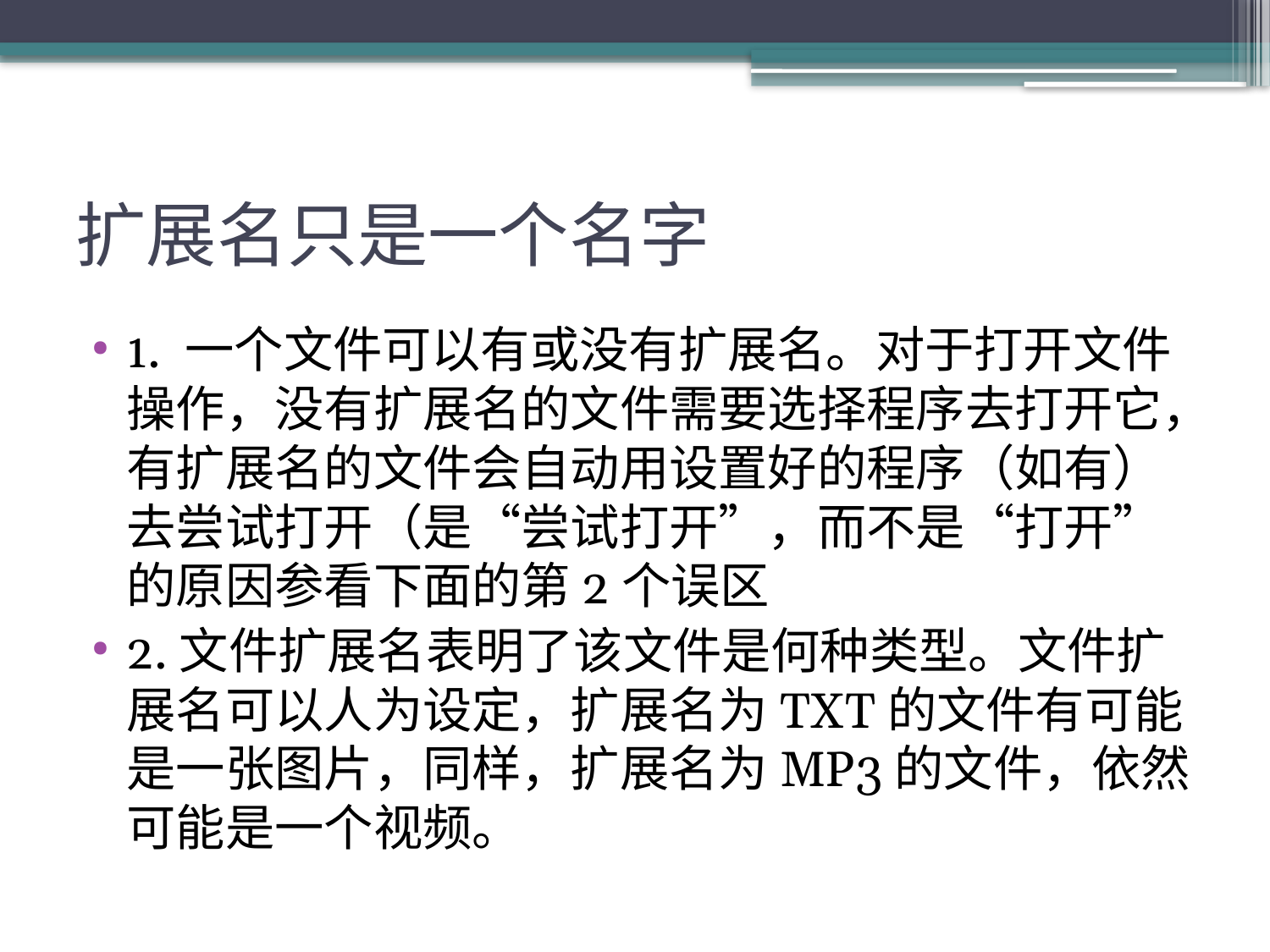

# 扩展名只是一个名字
1. 一个文件可以有或没有扩展名。对于打开文件操作，没有扩展名的文件需要选择程序去打开它，有扩展名的文件会自动用设置好的程序（如有）去尝试打开（是“尝试打开”，而不是“打开”的原因参看下面的第2个误区
2.文件扩展名表明了该文件是何种类型。文件扩展名可以人为设定，扩展名为TXT的文件有可能是一张图片，同样，扩展名为MP3的文件，依然可能是一个视频。